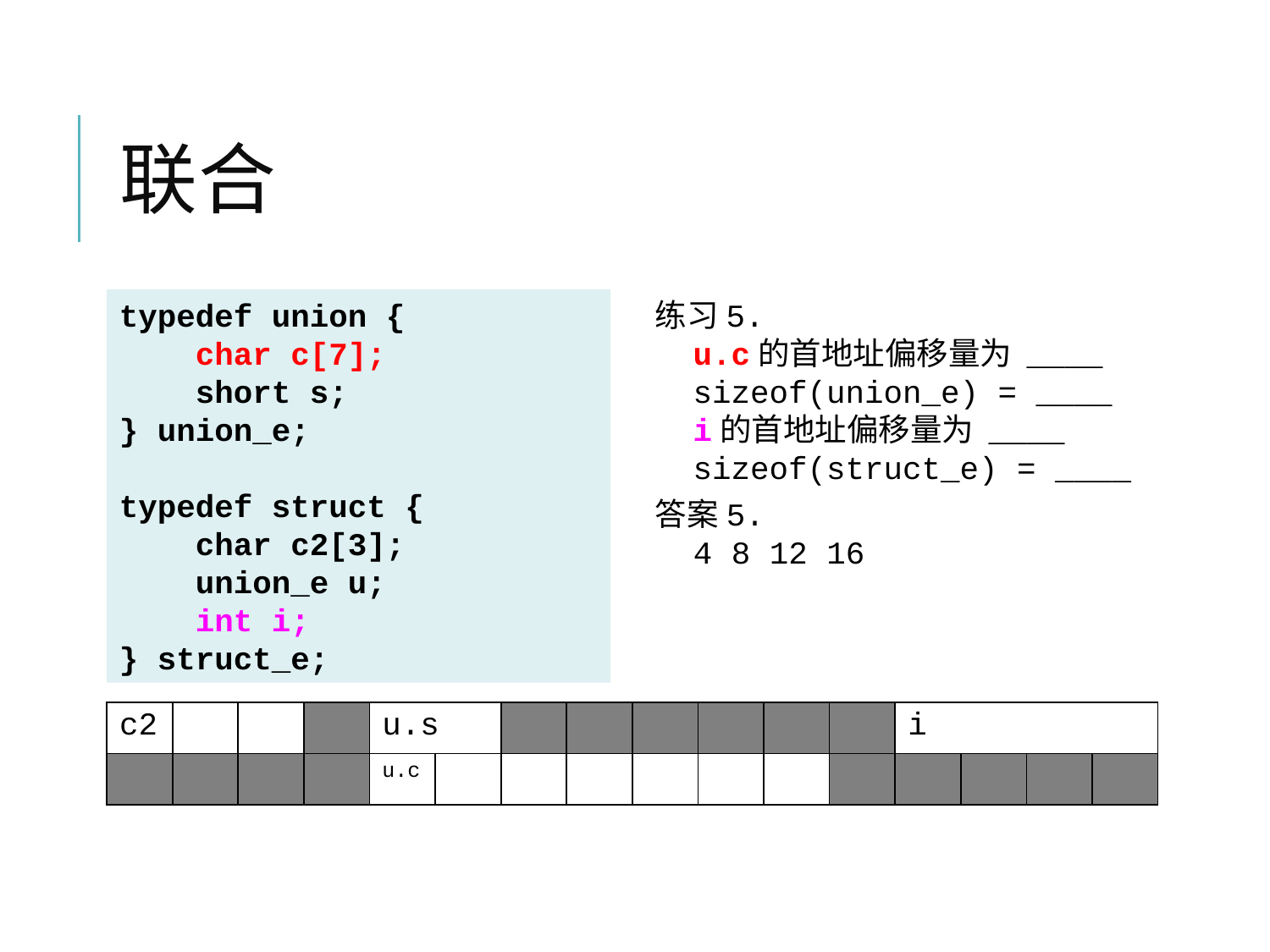

# 联合
typedef union {
    char c[7];
    short s;
} union_e;

typedef struct {
    char c2[3];
    union_e u;
    int i;
} struct_e;
练习5.
  u.c的首地址偏移量为 ____
  sizeof(union_e) = ____
  i的首地址偏移量为 ____
  sizeof(struct_e) = ____
答案5.
  4 8 12 16
| c2 |  |  |  | u.s |  |  |  |  |  |  |  | i |  |  |  |
| --- | --- | --- | --- | --- | --- | --- | --- | --- | --- | --- | --- | --- | --- | --- | --- |
|  |  |  |  | u.c |  |  |  |  |  |  |  |  |  |  |  |